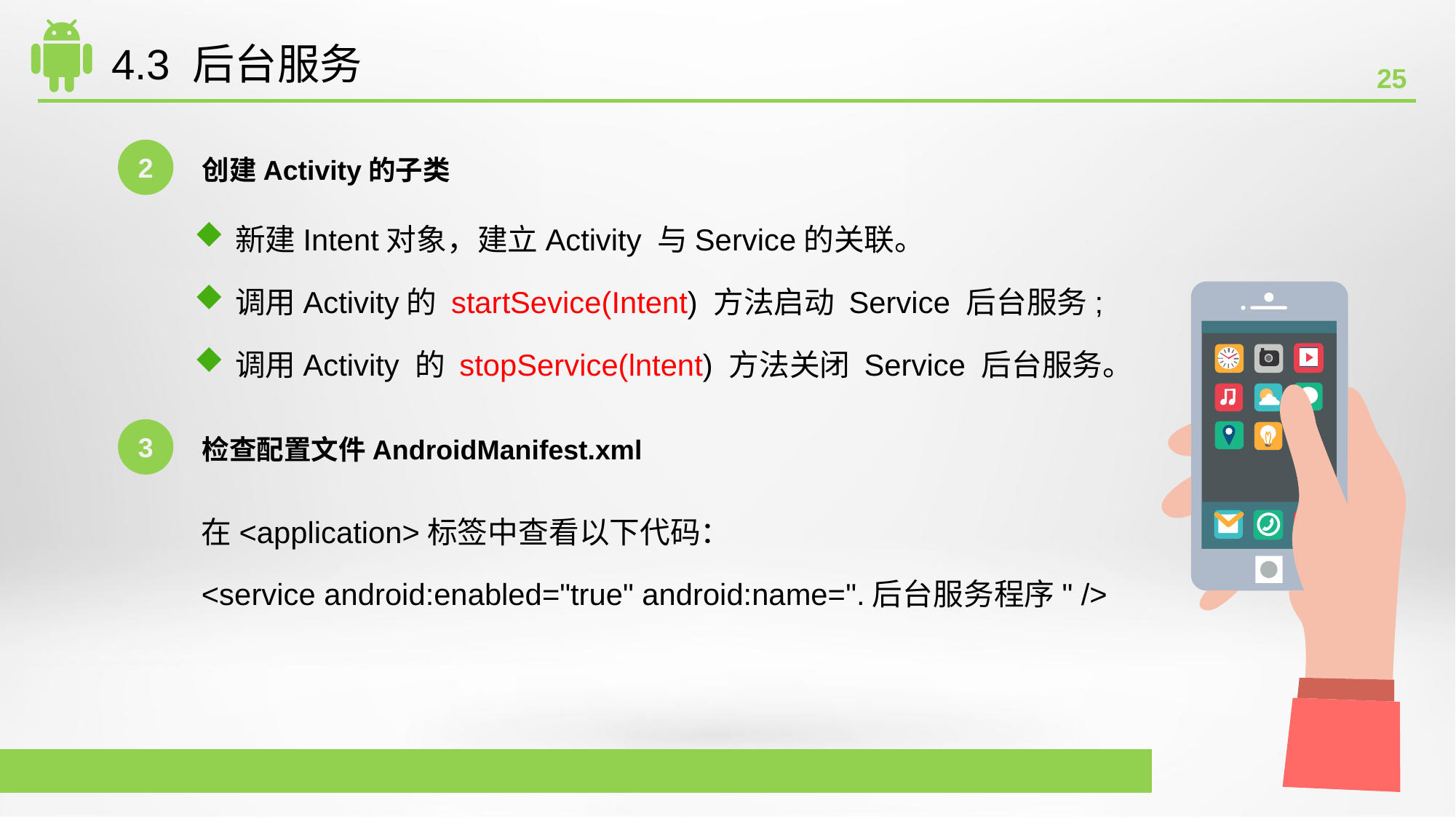

# 4.3 后台服务
2
创建Activity的子类
新建Intent对象，建立Activity 与Service的关联。
调用Activity的 startSevice(Intent) 方法启动 Service 后台服务;
调用Activity 的 stopService(lntent) 方法关闭 Service 后台服务。

3
检查配置文件AndroidManifest.xml
在<application>标签中查看以下代码：
<service android:enabled="true" android:name=".后台服务程序" />